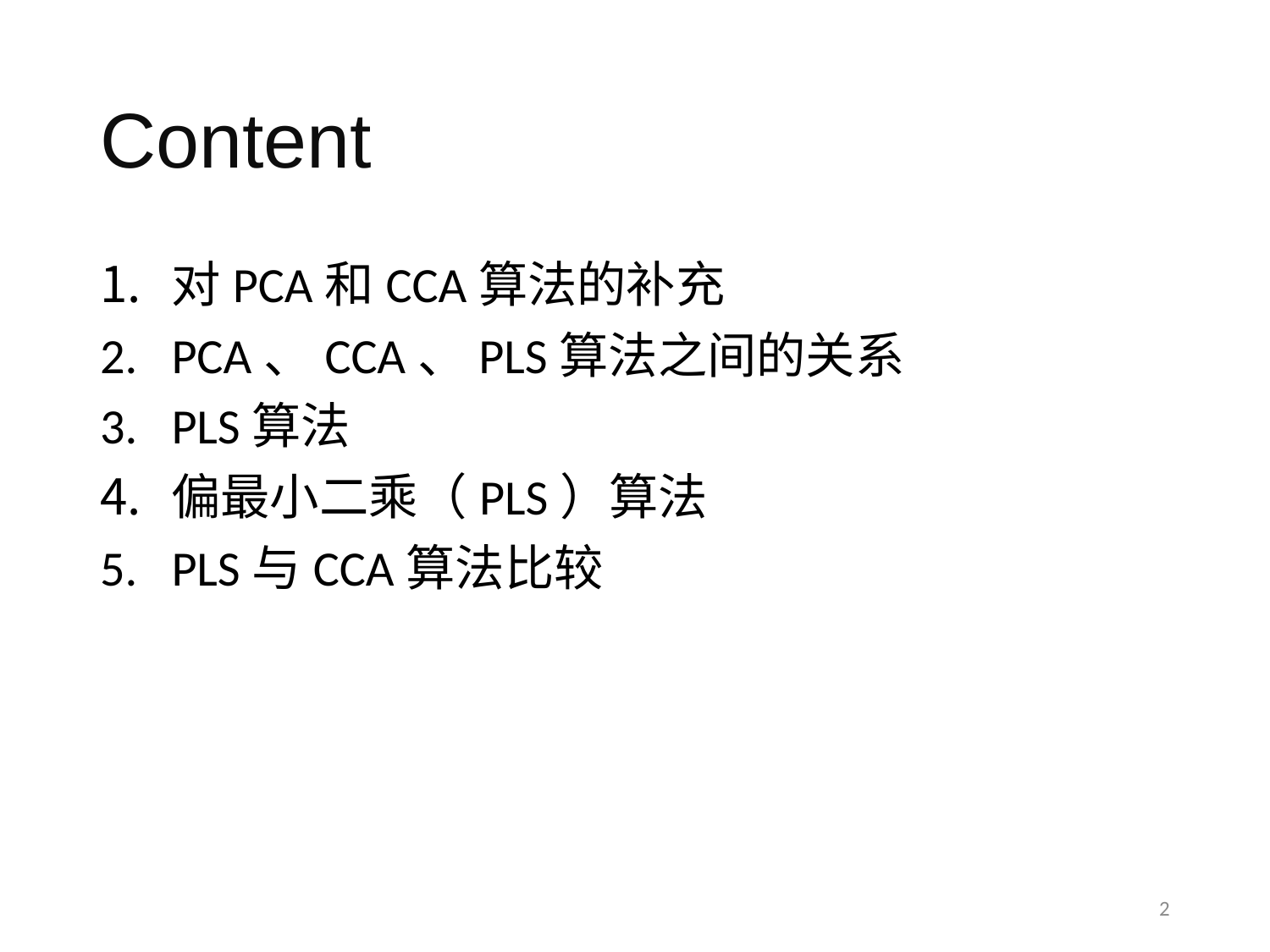

# Content
对PCA和CCA算法的补充
PCA、CCA、PLS算法之间的关系
PLS算法
偏最小二乘（PLS）算法
PLS与CCA算法比较
2